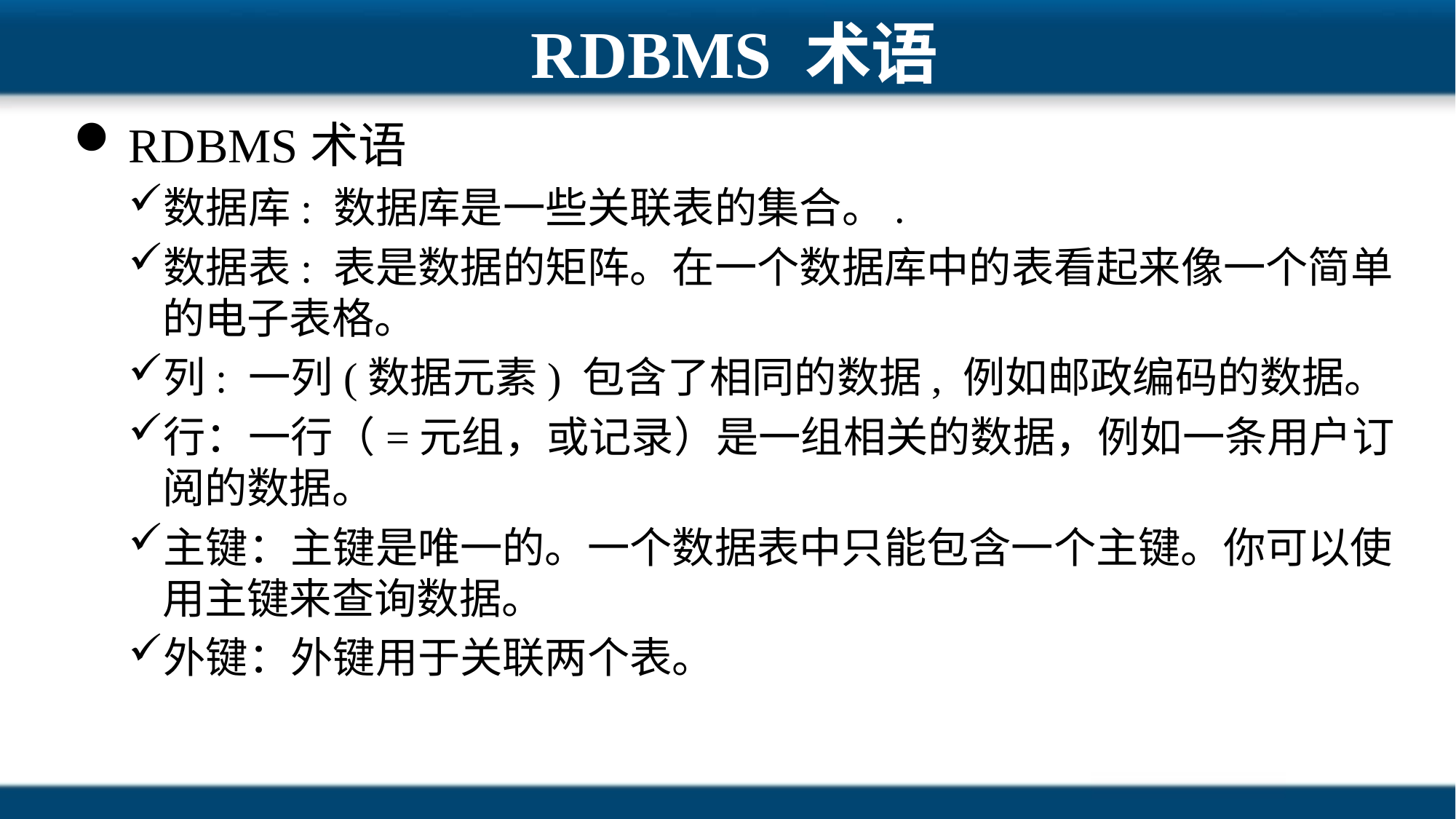

# RDBMS 术语
RDBMS术语
数据库: 数据库是一些关联表的集合。.
数据表: 表是数据的矩阵。在一个数据库中的表看起来像一个简单的电子表格。
列: 一列(数据元素) 包含了相同的数据, 例如邮政编码的数据。
行：一行（=元组，或记录）是一组相关的数据，例如一条用户订阅的数据。
主键：主键是唯一的。一个数据表中只能包含一个主键。你可以使用主键来查询数据。
外键：外键用于关联两个表。